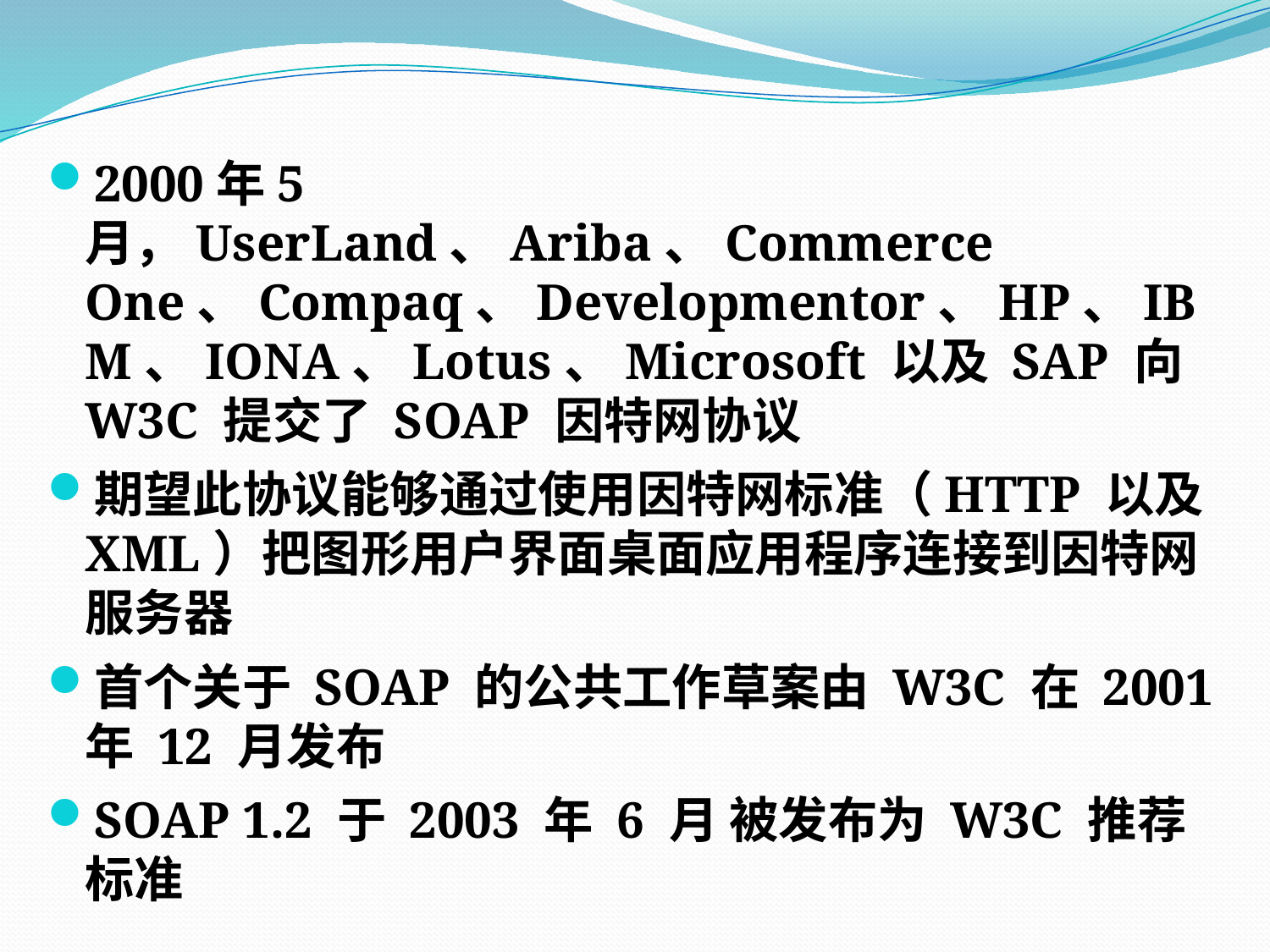

2000年5月，UserLand、Ariba、Commerce One、Compaq、Developmentor、HP、IBM、IONA、Lotus、Microsoft 以及 SAP 向 W3C 提交了 SOAP 因特网协议
期望此协议能够通过使用因特网标准（HTTP 以及 XML）把图形用户界面桌面应用程序连接到因特网服务器
首个关于 SOAP 的公共工作草案由 W3C 在 2001 年 12 月发布
SOAP 1.2 于 2003 年 6 月 被发布为 W3C 推荐标准